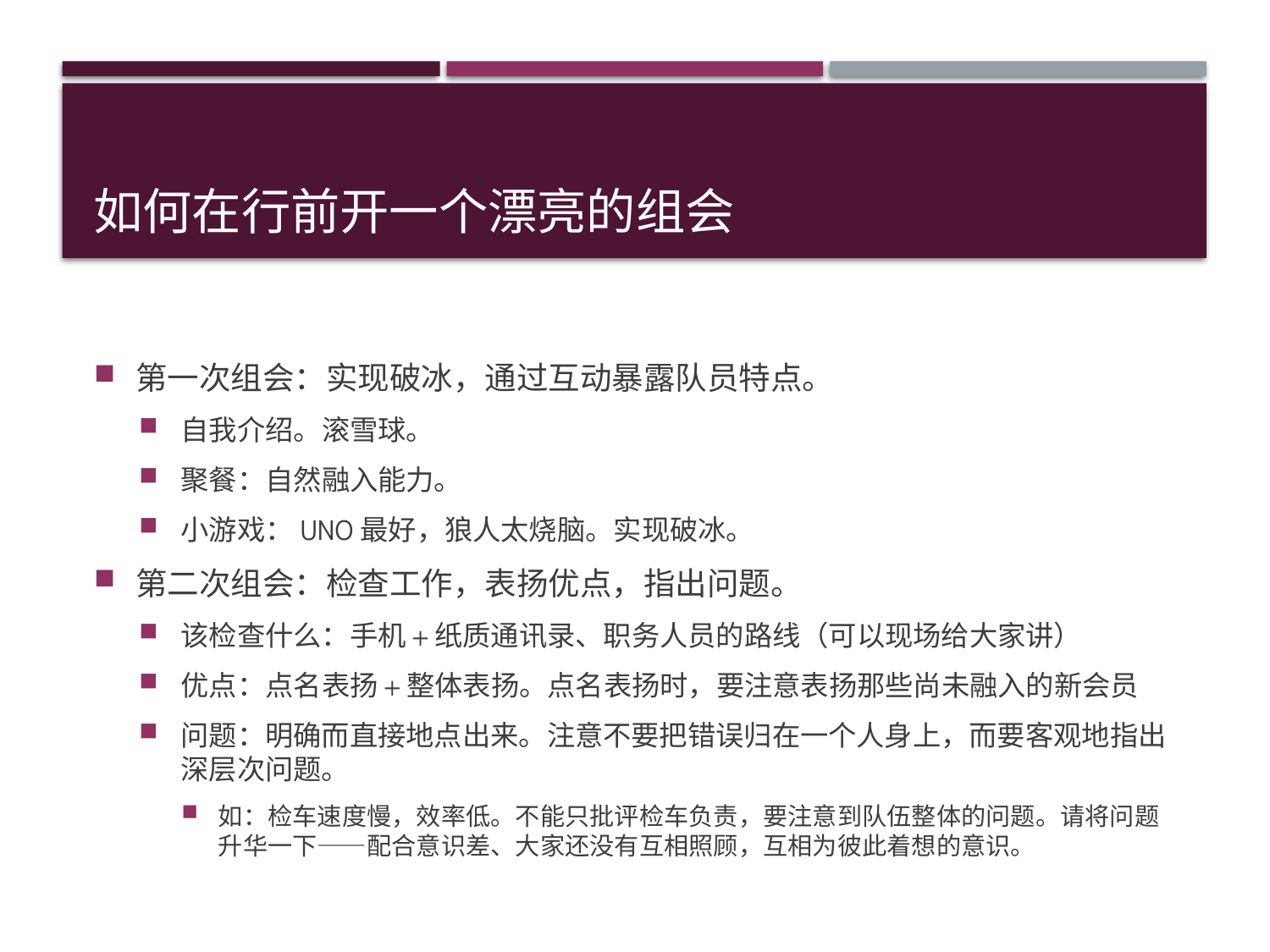

# 如何在行前开一个漂亮的组会
第一次组会：实现破冰，通过互动暴露队员特点。
自我介绍。滚雪球。
聚餐：自然融入能力。
小游戏：UNO最好，狼人太烧脑。实现破冰。
第二次组会：检查工作，表扬优点，指出问题。
该检查什么：手机+纸质通讯录、职务人员的路线（可以现场给大家讲）
优点：点名表扬+整体表扬。点名表扬时，要注意表扬那些尚未融入的新会员
问题：明确而直接地点出来。注意不要把错误归在一个人身上，而要客观地指出深层次问题。
如：检车速度慢，效率低。不能只批评检车负责，要注意到队伍整体的问题。请将问题升华一下——配合意识差、大家还没有互相照顾，互相为彼此着想的意识。